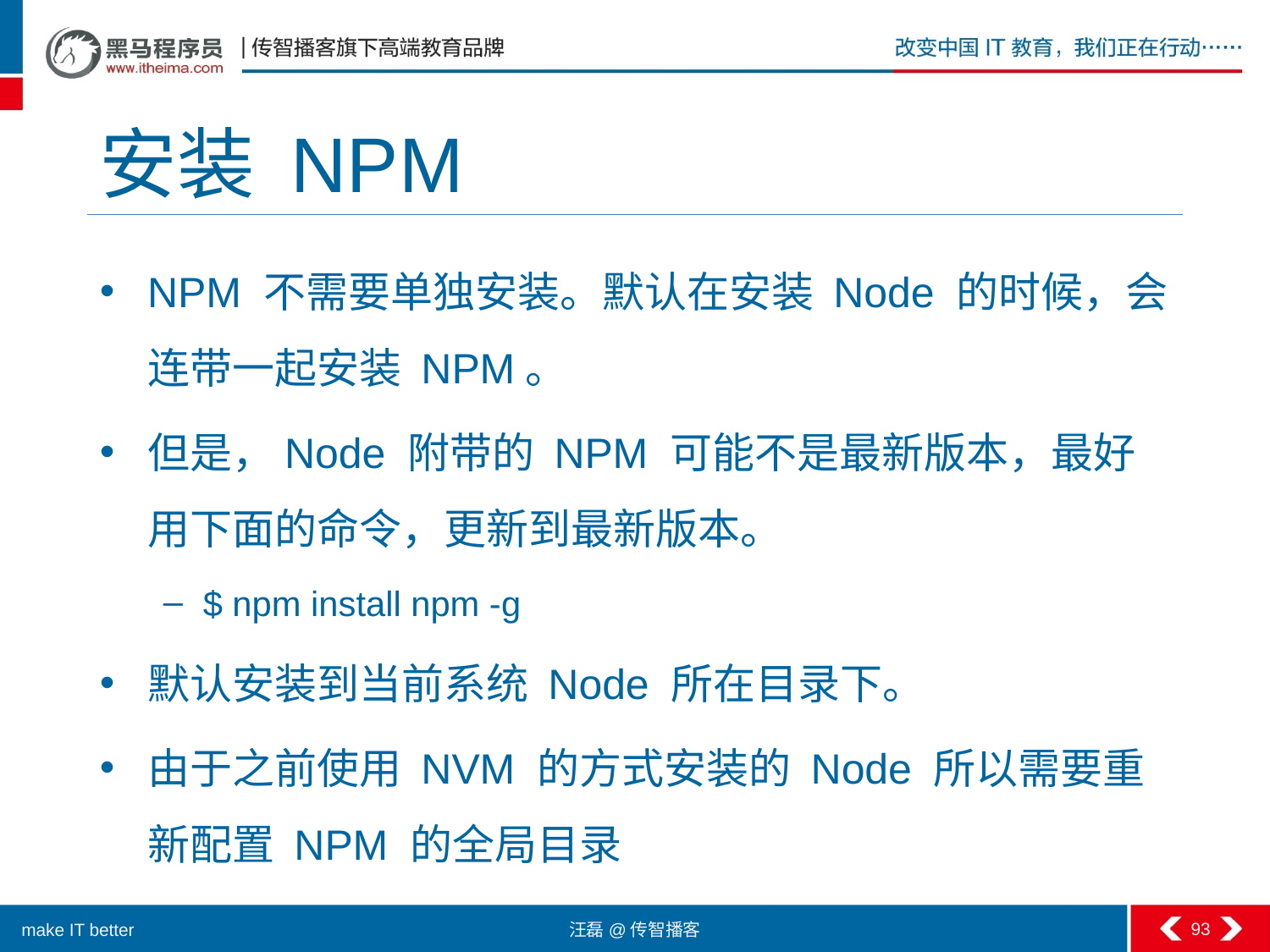

# 安装 NPM
NPM 不需要单独安装。默认在安装 Node 的时候，会连带一起安装 NPM。
但是，Node 附带的 NPM 可能不是最新版本，最好用下面的命令，更新到最新版本。
$ npm install npm -g
默认安装到当前系统 Node 所在目录下。
由于之前使用 NVM 的方式安装的 Node 所以需要重新配置 NPM 的全局目录
93
汪磊@传智播客
make IT better